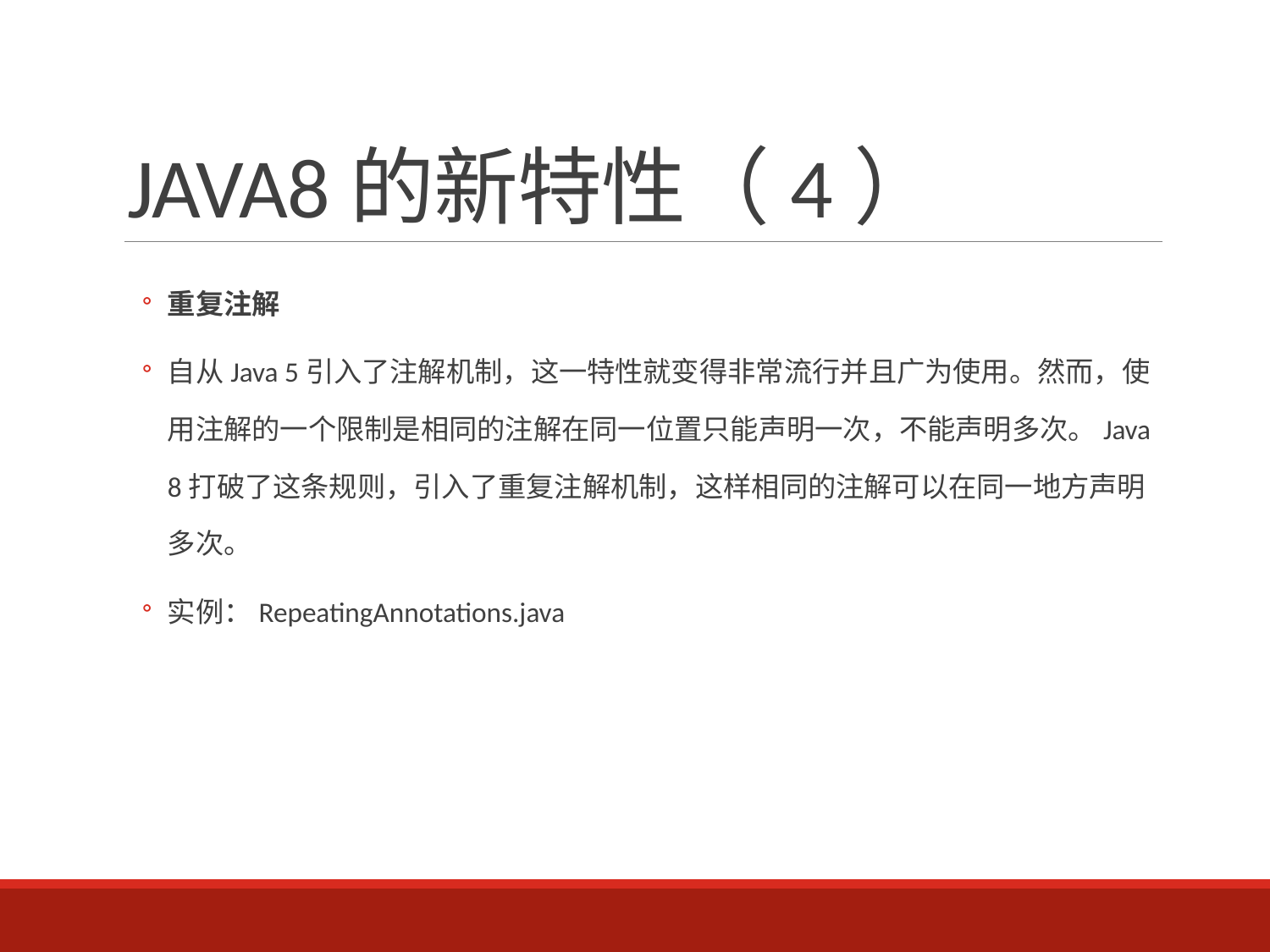

# JAVA8的新特性（4）
重复注解
自从Java 5引入了注解机制，这一特性就变得非常流行并且广为使用。然而，使用注解的一个限制是相同的注解在同一位置只能声明一次，不能声明多次。Java 8打破了这条规则，引入了重复注解机制，这样相同的注解可以在同一地方声明多次。
实例：RepeatingAnnotations.java